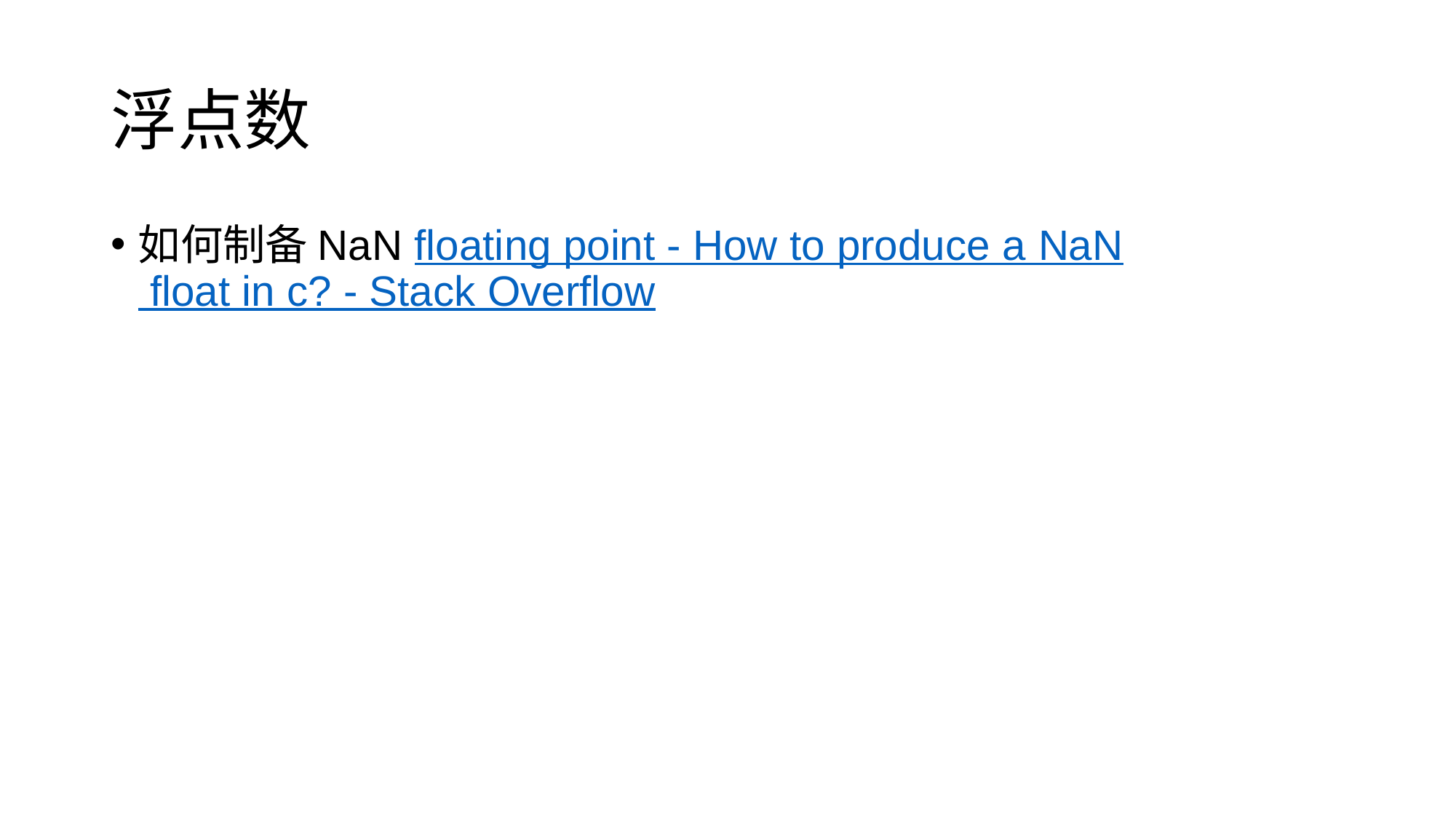

# 浮点数
如何制备NaN floating point - How to produce a NaN float in c? - Stack Overflow